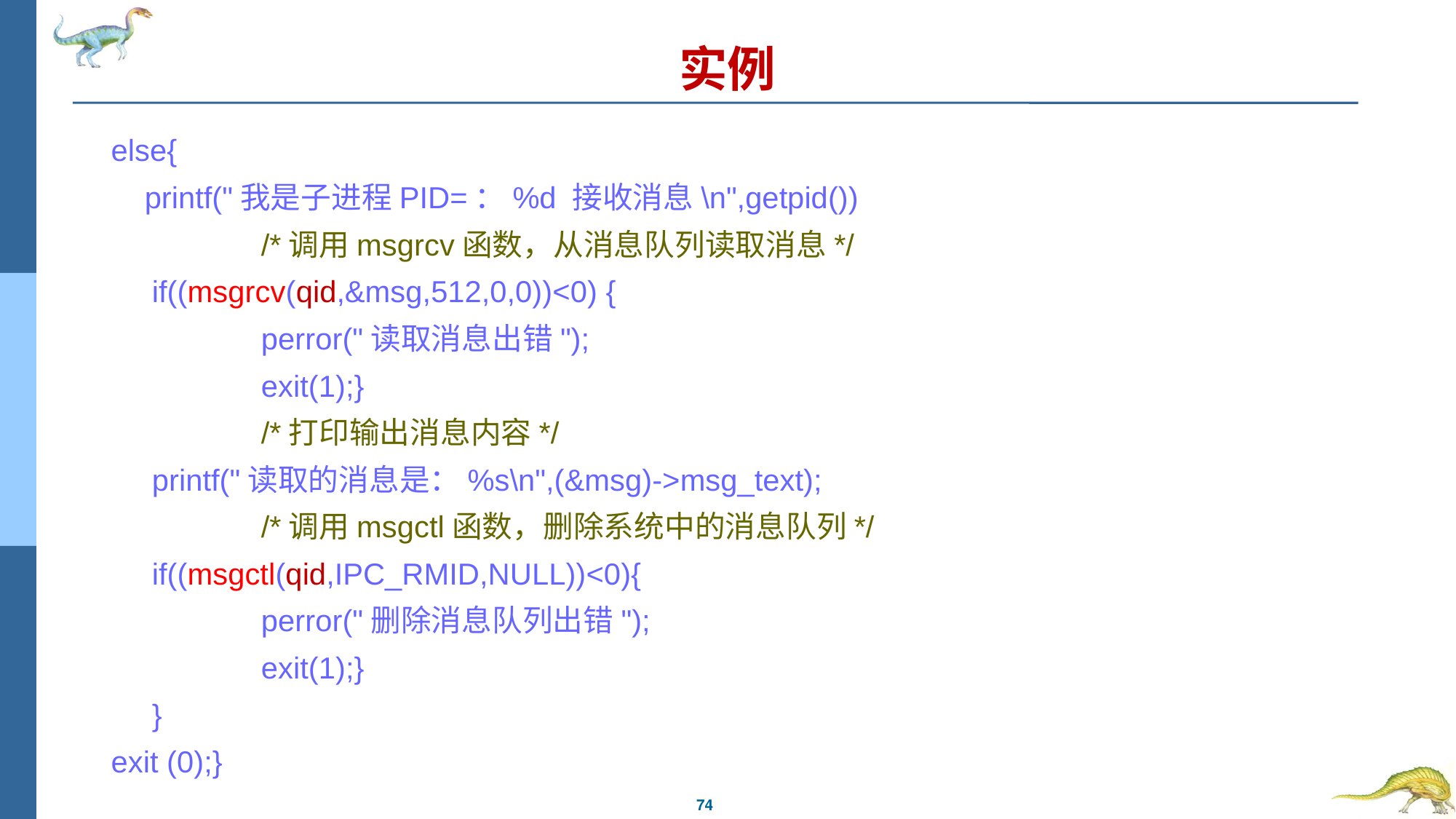

# 实例
else{
    printf("我是子进程PID=：%d 接收消息\n",getpid())
		/*调用msgrcv函数，从消息队列读取消息*/
	if((msgrcv(qid,&msg,512,0,0))<0) {
		perror("读取消息出错");
		exit(1);}
		/*打印输出消息内容*/
	printf("读取的消息是：%s\n",(&msg)->msg_text);
		/*调用msgctl函数，删除系统中的消息队列*/
	if((msgctl(qid,IPC_RMID,NULL))<0){
		perror("删除消息队列出错");
		exit(1);}
	}
exit (0);}